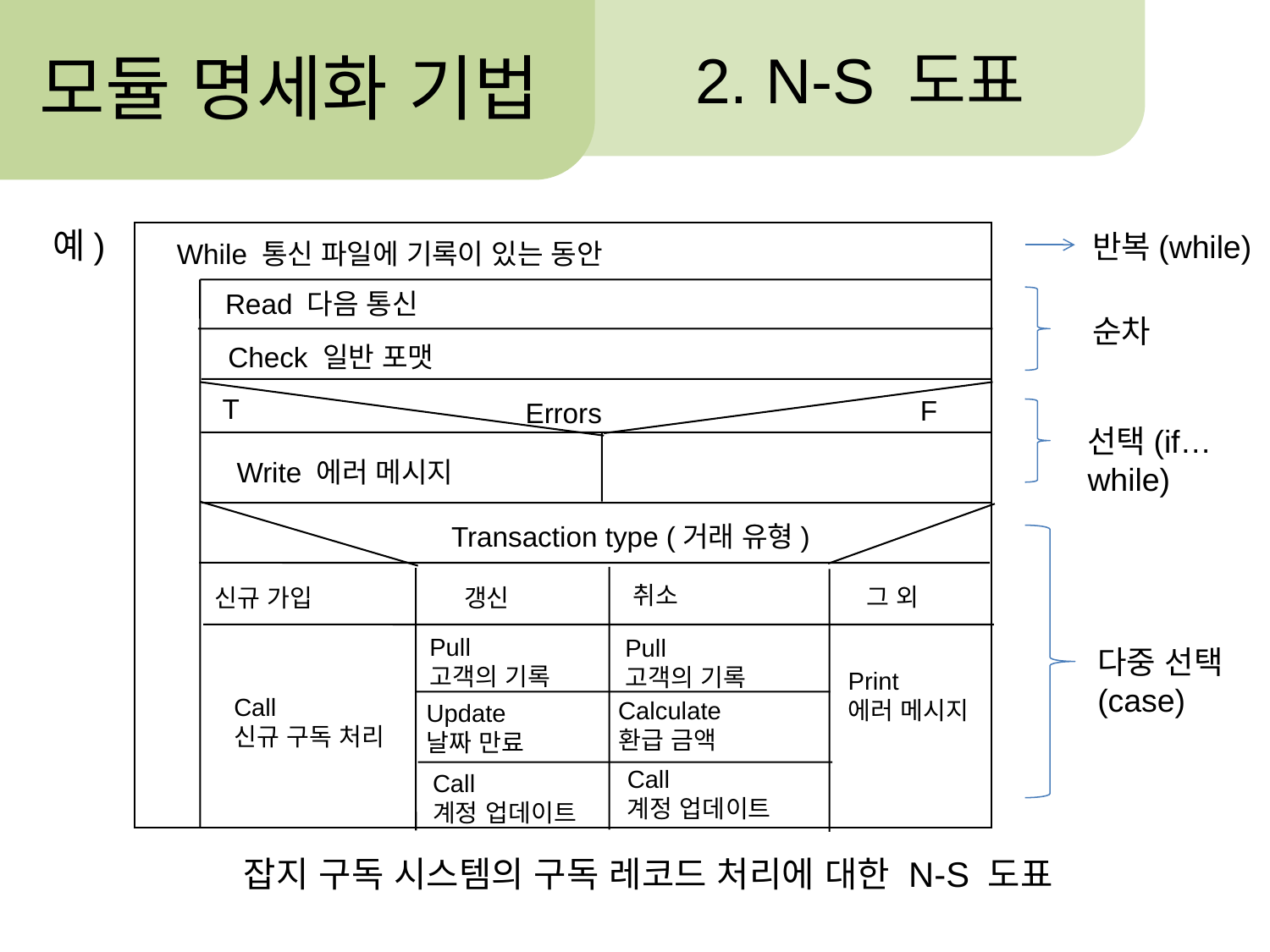

2. N-S 도표
모듈 명세화 기법
예)
반복(while)

While 통신 파일에 기록이 있는 동안

Read 다음 통신

Check 일반 포맷

T
F
Errors

Write 에러 메시지

Transaction type (거래 유형)

취소
그 외
신규 가입
갱신

Pull
고객의 기록
Pull
고객의 기록
Print
에러 메시지
Call
신규 구독 처리
Calculate
환급 금액
Update
날짜 만료

Call
계정 업데이트
Call
계정 업데이트

순차

선택(if…while)

다중 선택(case)
잡지 구독 시스템의 구독 레코드 처리에 대한 N-S 도표